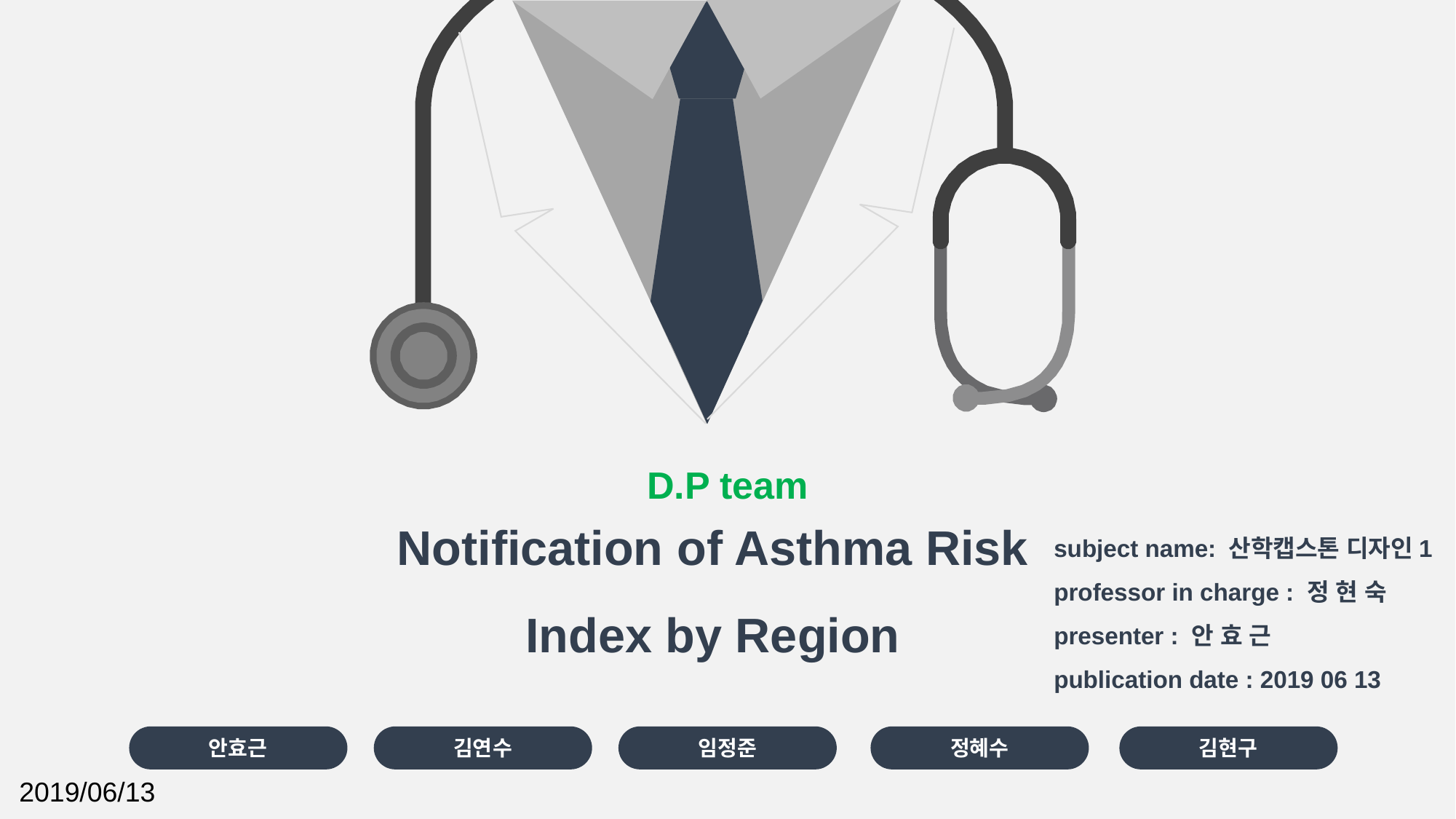

D.P team
Notification of Asthma Risk Index by Region
subject name: 산학캡스톤 디자인1
professor in charge : 정 현 숙
presenter : 안 효 근
publication date : 2019 06 13

안효근
김연수
임정준
정혜수
김현구
2019/06/13